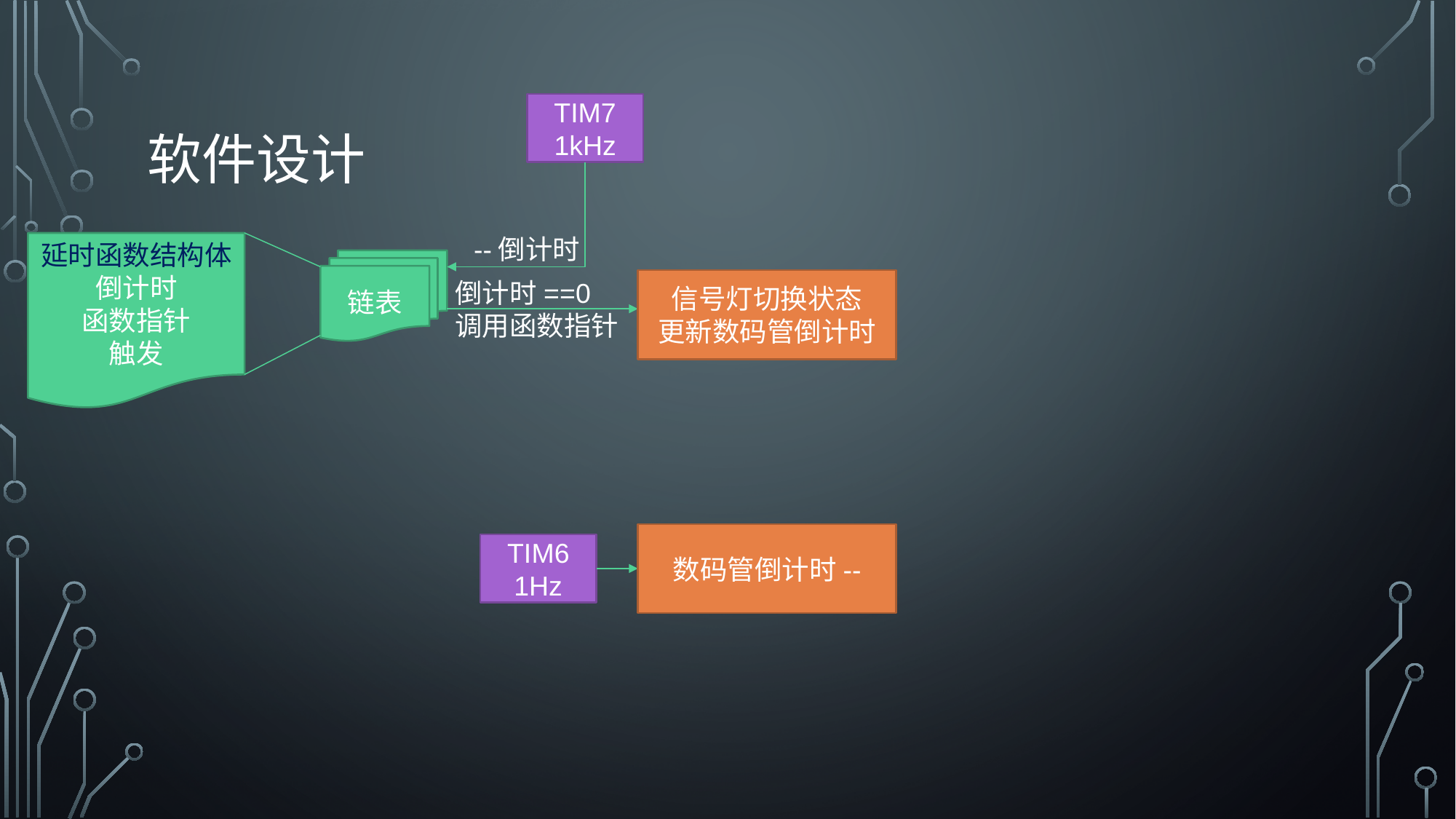

# 软件设计
TIM7
1kHz
--倒计时
延时函数结构体
倒计时
函数指针
触发
链表
信号灯切换状态
更新数码管倒计时
倒计时==0
调用函数指针
数码管倒计时--
TIM6
1Hz